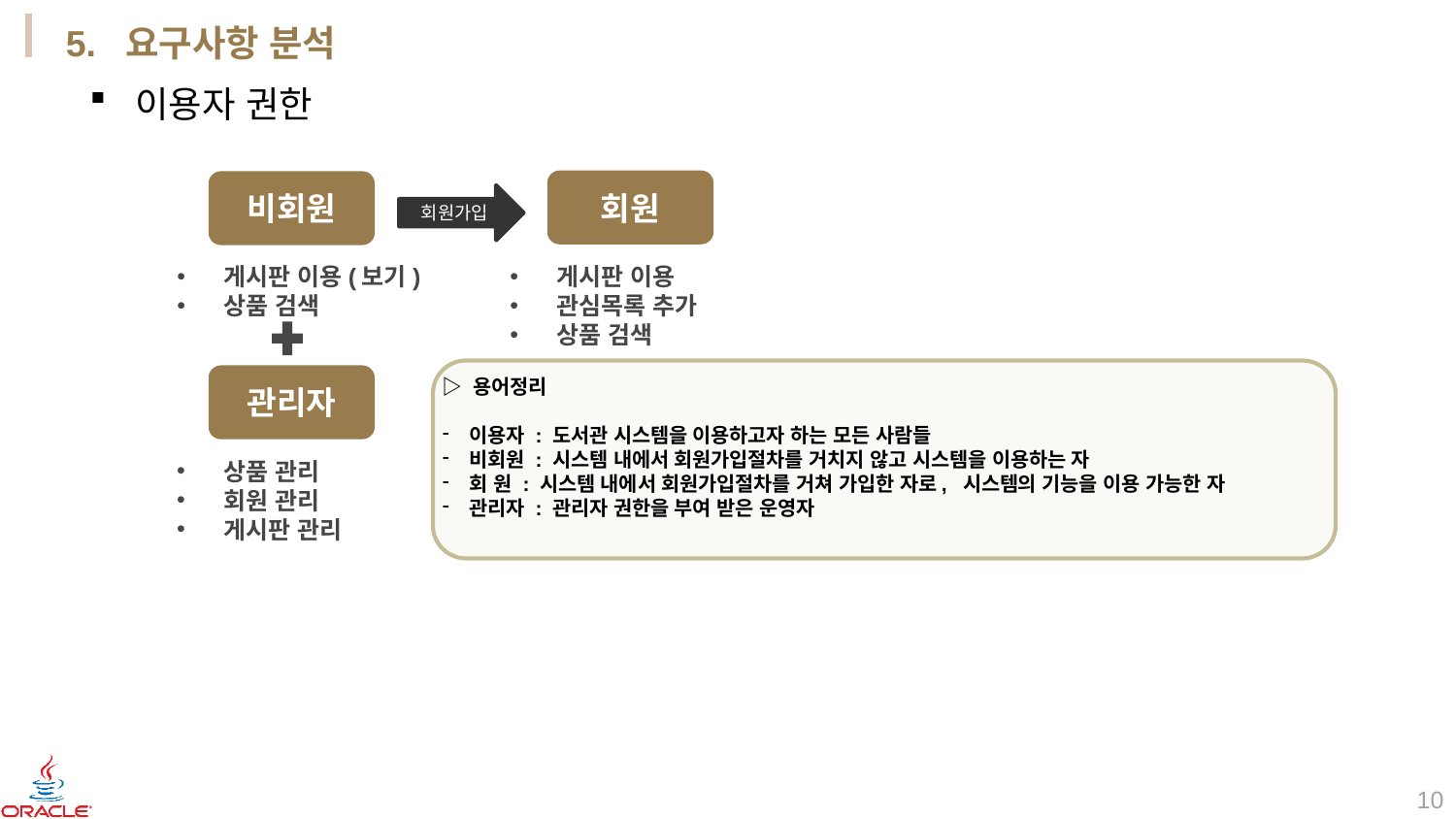

5.  요구사항 분석
이용자 권한
회원
비회원
회원가입

 게시판 이용(보기)
 상품 검색
 게시판 이용
 관심목록 추가
 상품 검색

관리자
 상품 관리
 회원 관리
 게시판 관리
▷ 용어정리

이용자 : 도서관 시스템을 이용하고자 하는 모든 사람들
비회원 : 시스템 내에서 회원가입절차를 거치지 않고 시스템을 이용하는 자
회 원 : 시스템 내에서 회원가입절차를 거쳐 가입한 자로,  시스템의 기능을 이용 가능한 자
관리자 : 관리자 권한을 부여 받은 운영자

10